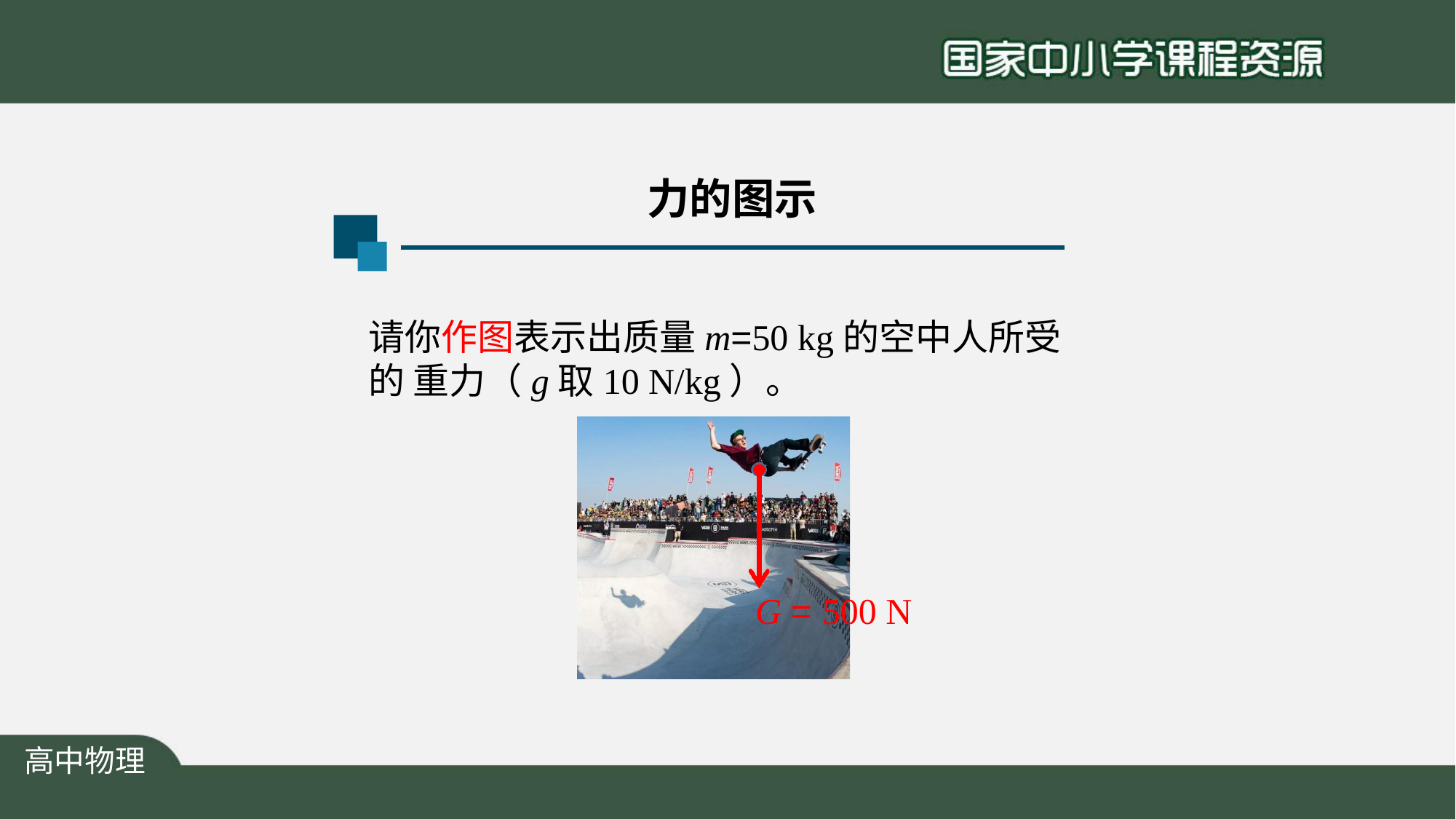

# 力的图示

请你作图表示出质量m=50 kg的空中人所受的 重力（g取10 N/kg）。

G = 500 N
高中物理